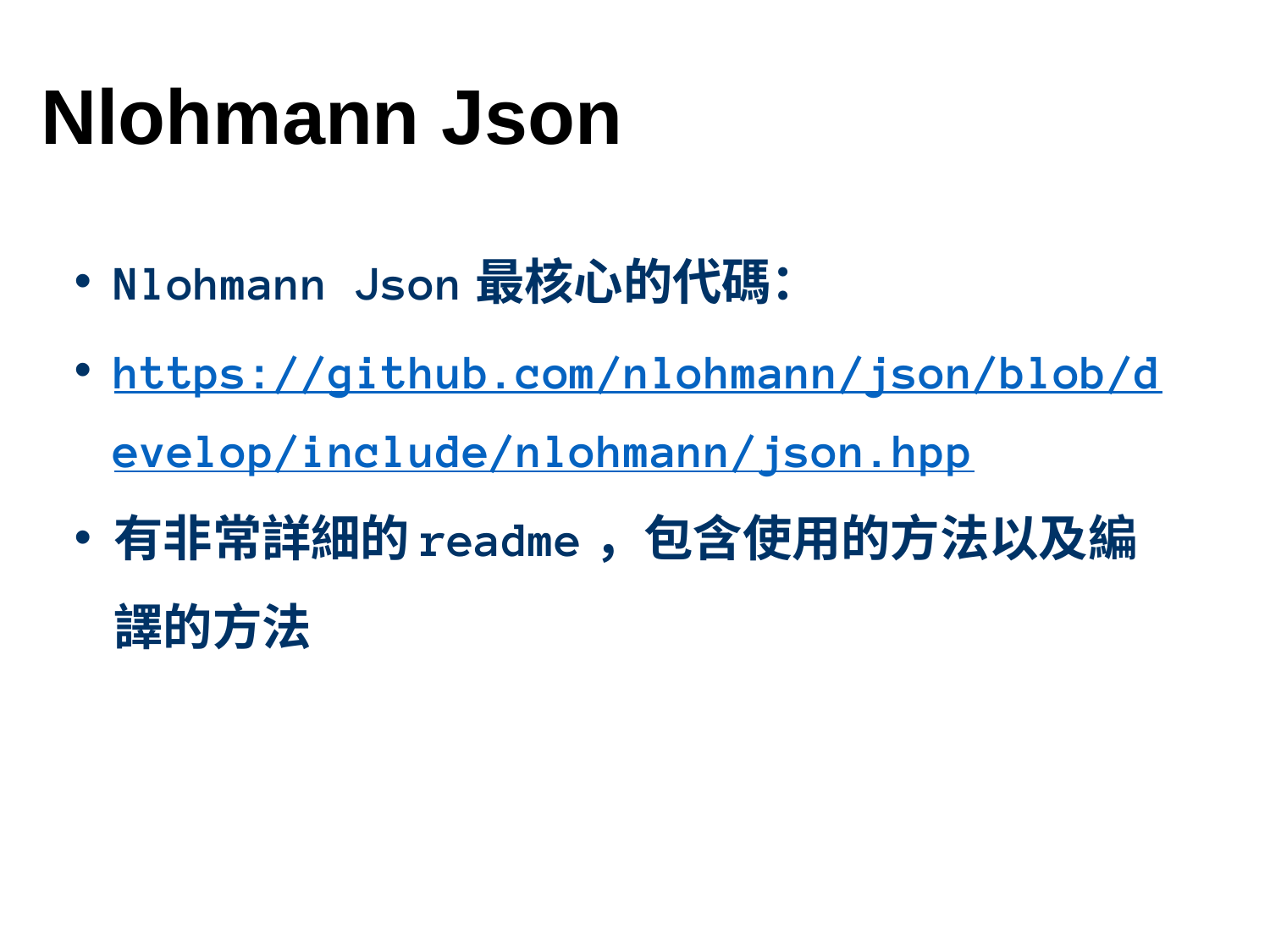

# Nlohmann Json
Nlohmann Json最核心的代碼：
https://github.com/nlohmann/json/blob/develop/include/nlohmann/json.hpp
有非常詳細的readme，包含使用的方法以及編譯的方法